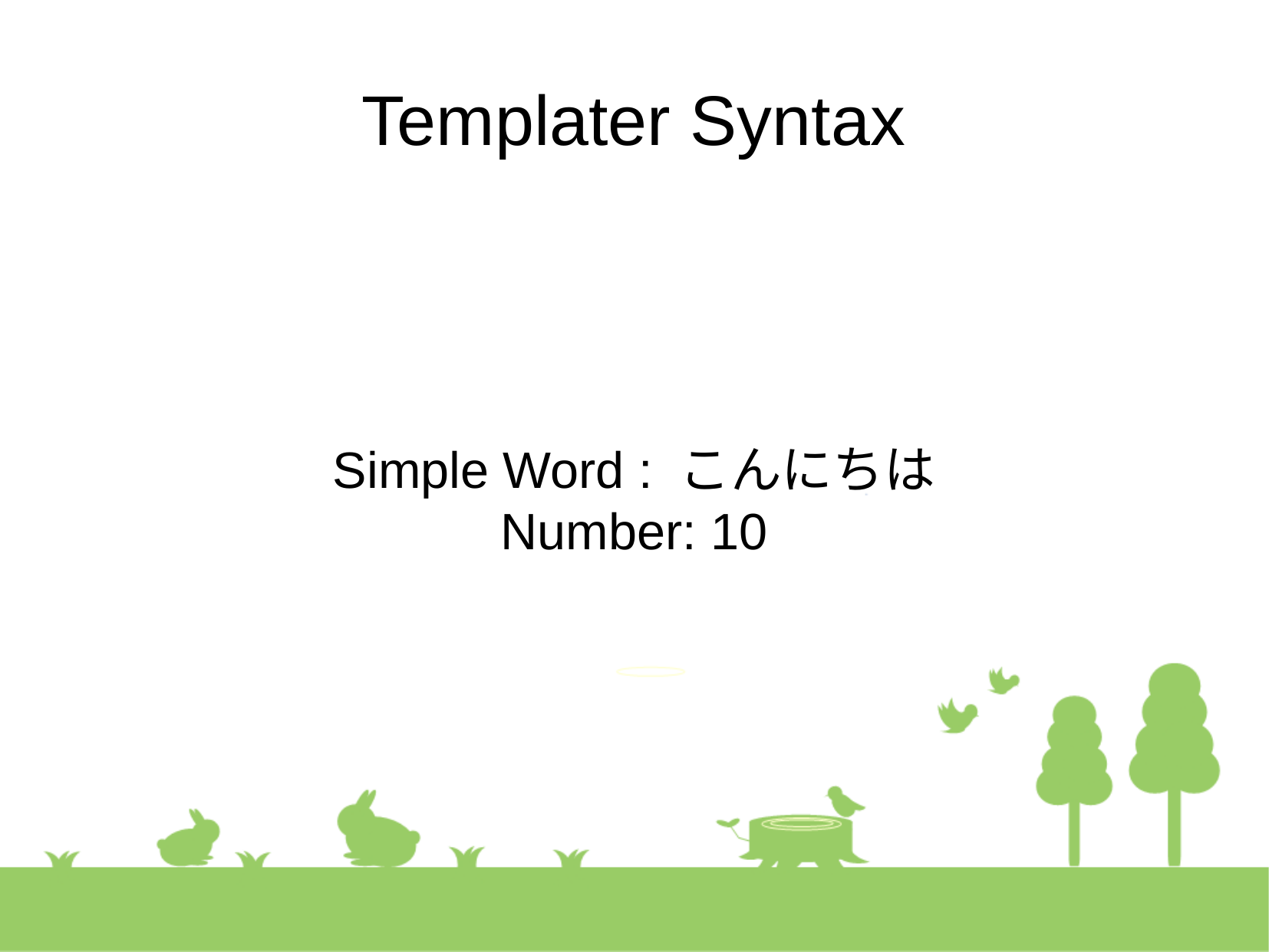

Templater Syntax
Simple Word : こんにちは
Number: 10